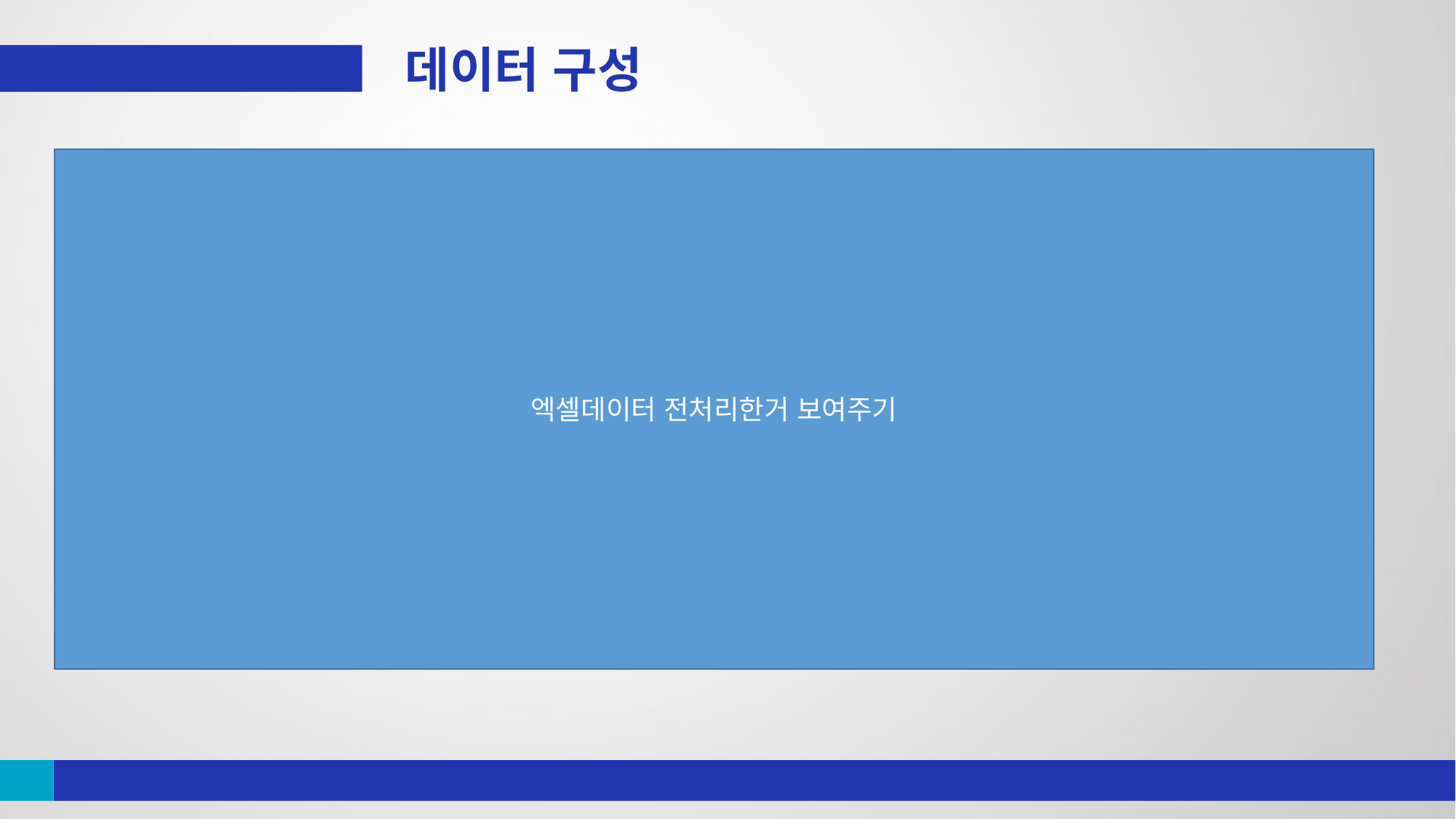

데이터 구성
SYSTEM
BIGDATA
청년인재

엑셀데이터 전처리한거 보여주기
Team Name

빅데이터 청년인재 일자리 연계사업